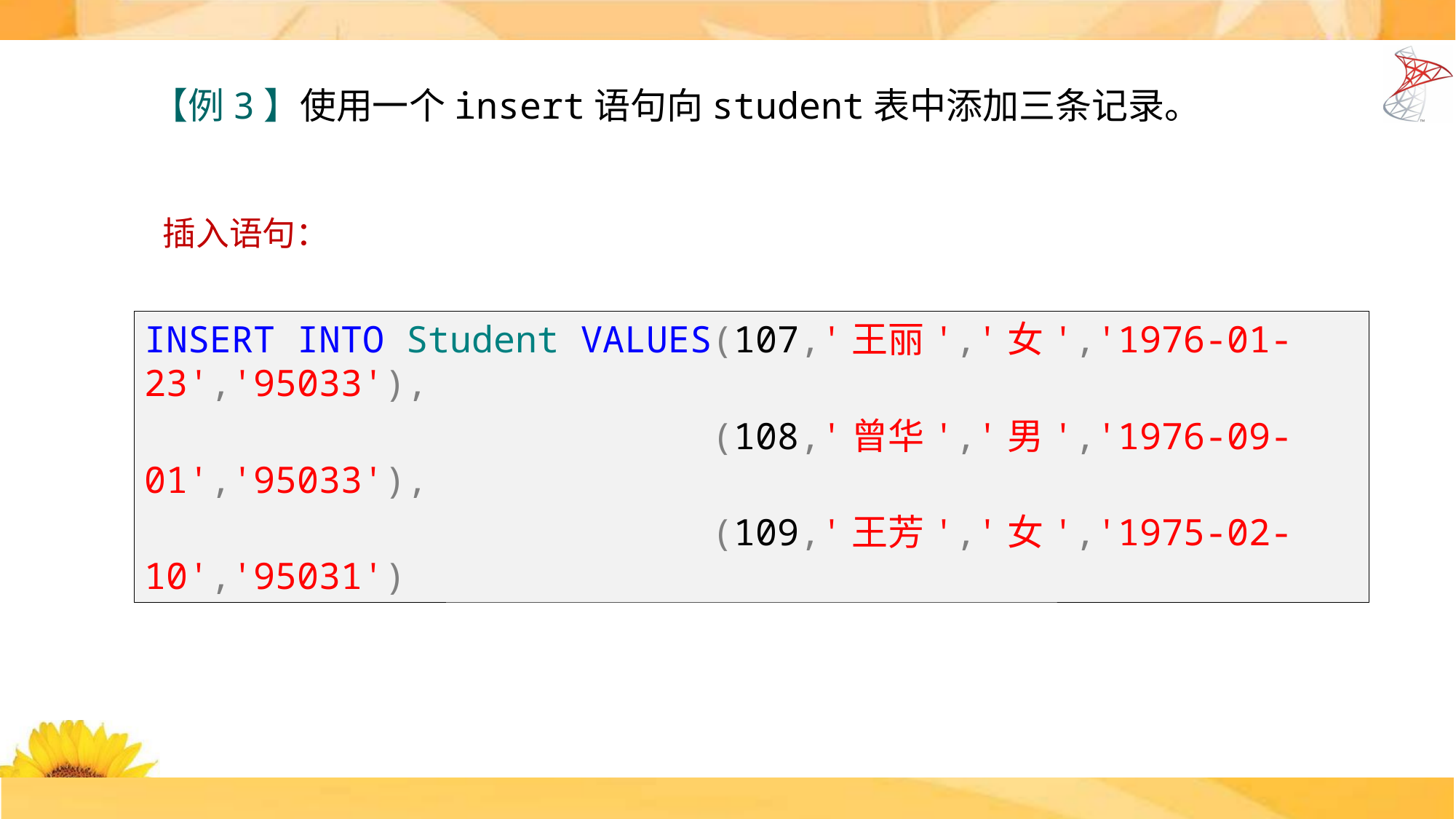

【例3】使用一个insert语句向student表中添加三条记录。
插入语句：
INSERT INTO Student VALUES(107,'王丽','女','1976-01-23','95033'),
                          (108,'曾华','男','1976-09-01','95033'),
                          (109,'王芳','女','1975-02-10','95031')